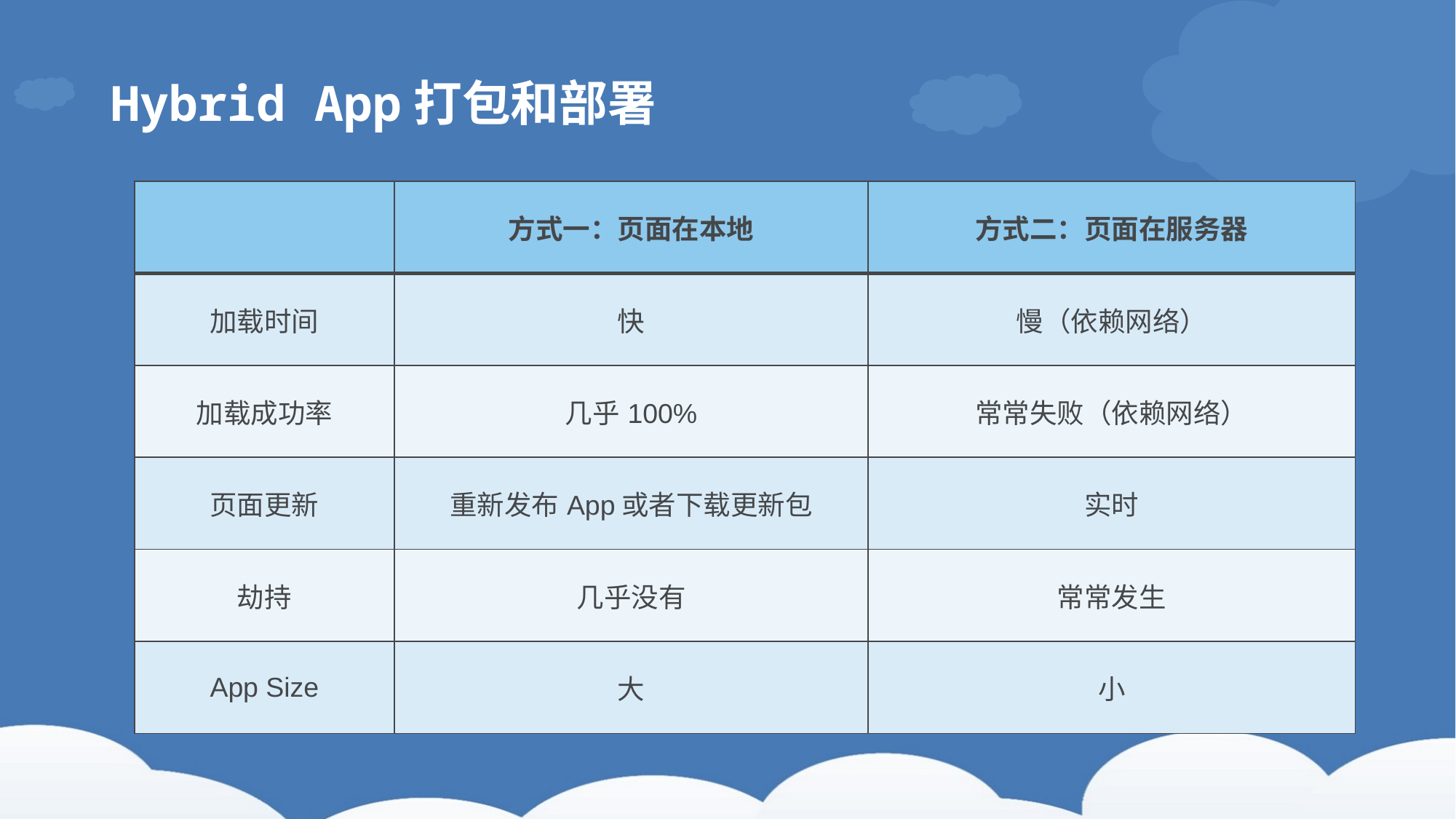

# Hybrid App打包和部署
|  | 方式一：页面在本地 | 方式二：页面在服务器 |
| --- | --- | --- |
| 加载时间 | 快 | 慢（依赖网络） |
| 加载成功率 | 几乎100% | 常常失败（依赖网络） |
| 页面更新 | 重新发布App或者下载更新包 | 实时 |
| 劫持 | 几乎没有 | 常常发生 |
| App Size | 大 | 小 |